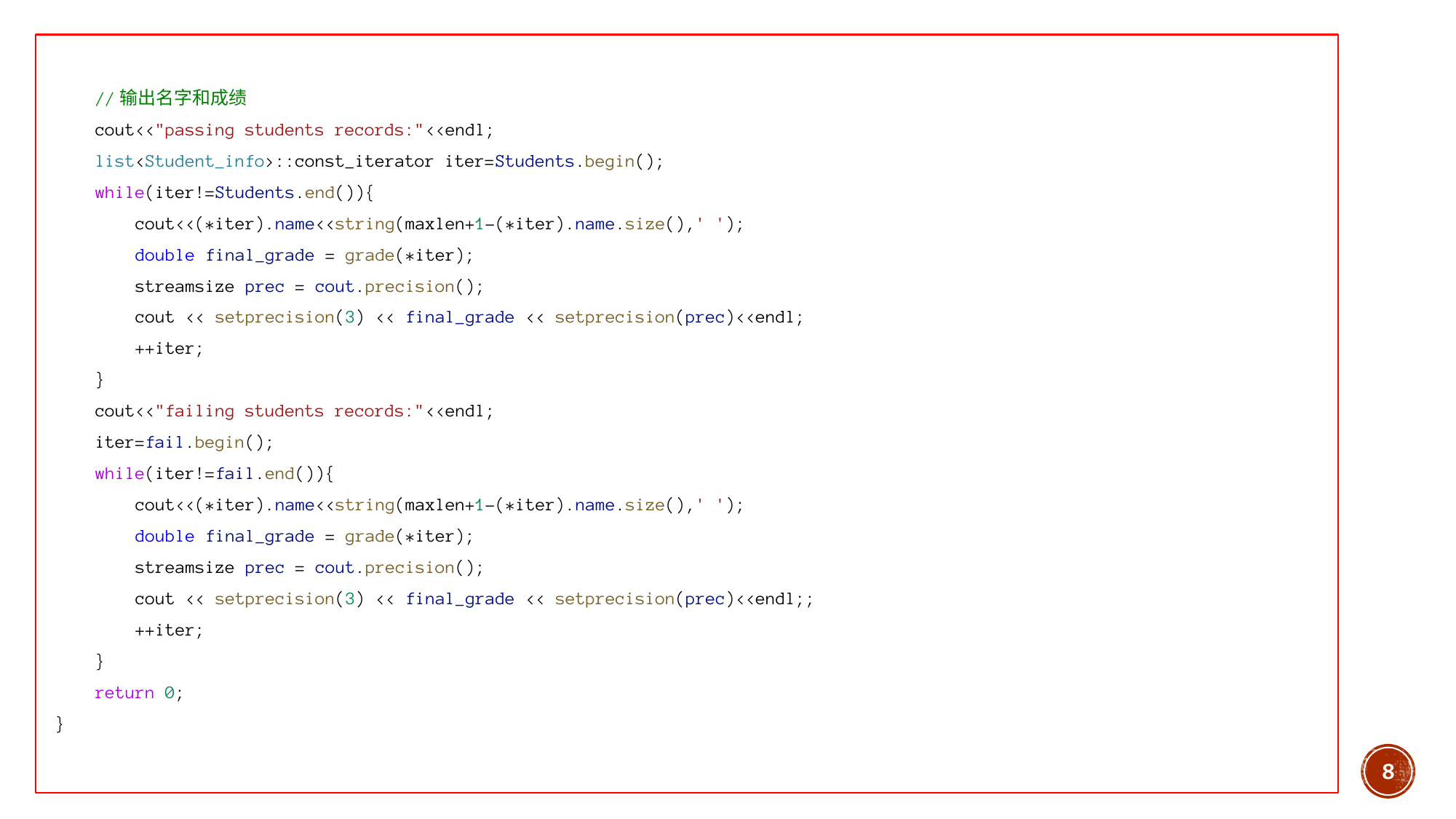

//输出名字和成绩
    cout<<"passing students records:"<<endl;
    list<Student_info>::const_iterator iter=Students.begin();
    while(iter!=Students.end()){
        cout<<(*iter).name<<string(maxlen+1-(*iter).name.size(),' ');
        double final_grade = grade(*iter);
        streamsize prec = cout.precision();
        cout << setprecision(3) << final_grade << setprecision(prec)<<endl;
        ++iter;
    }
    cout<<"failing students records:"<<endl;
    iter=fail.begin();
    while(iter!=fail.end()){
        cout<<(*iter).name<<string(maxlen+1-(*iter).name.size(),' ');
        double final_grade = grade(*iter);
        streamsize prec = cout.precision();
        cout << setprecision(3) << final_grade << setprecision(prec)<<endl;;
        ++iter;
    }
    return 0;
}
8